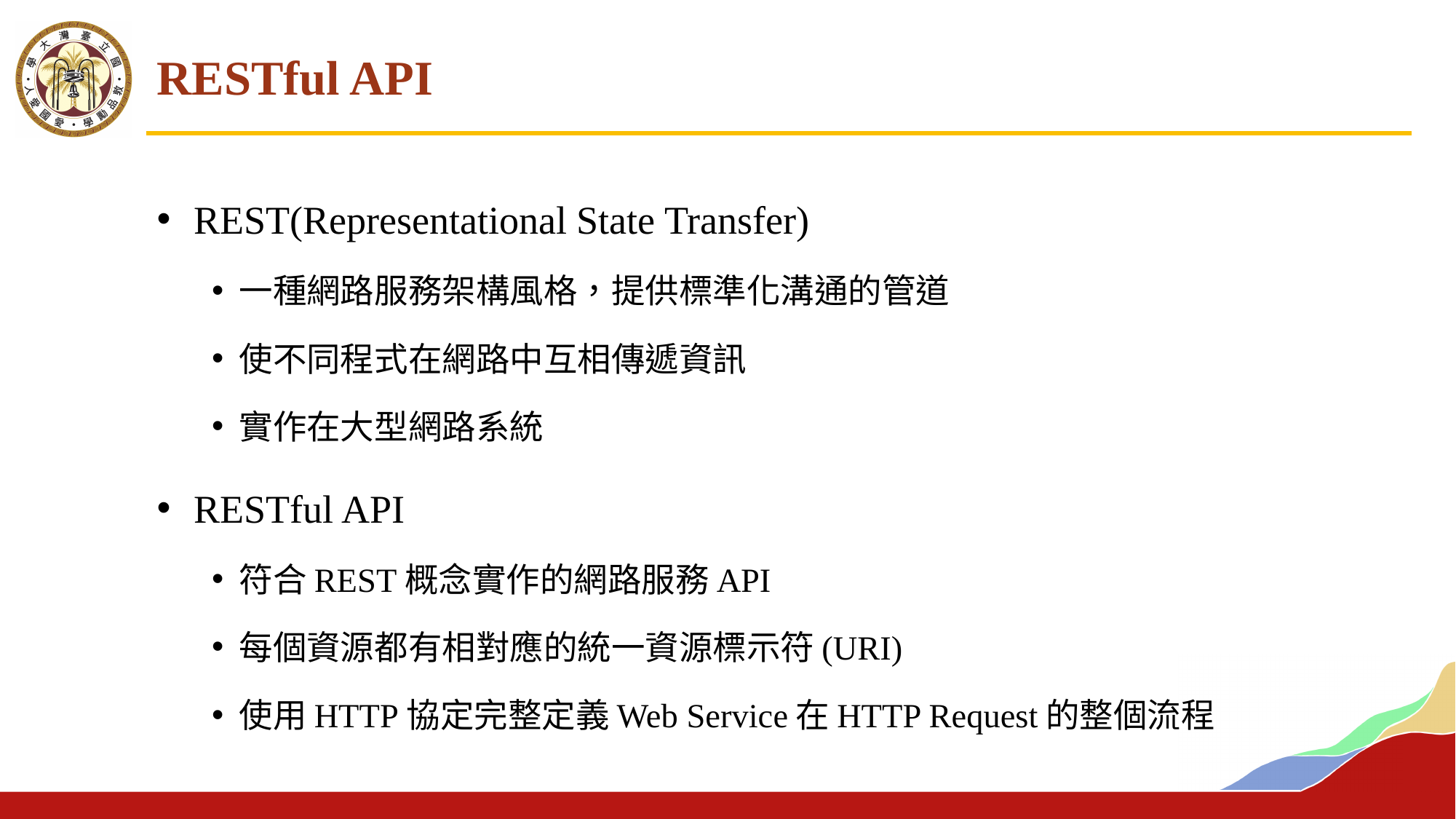

# RESTful API
 REST(Representational State Transfer)
一種網路服務架構風格，提供標準化溝通的管道
使不同程式在網路中互相傳遞資訊
實作在大型網路系統
 RESTful API
符合REST概念實作的網路服務API
每個資源都有相對應的統一資源標示符(URI)
使用HTTP協定完整定義Web Service在HTTP Request的整個流程